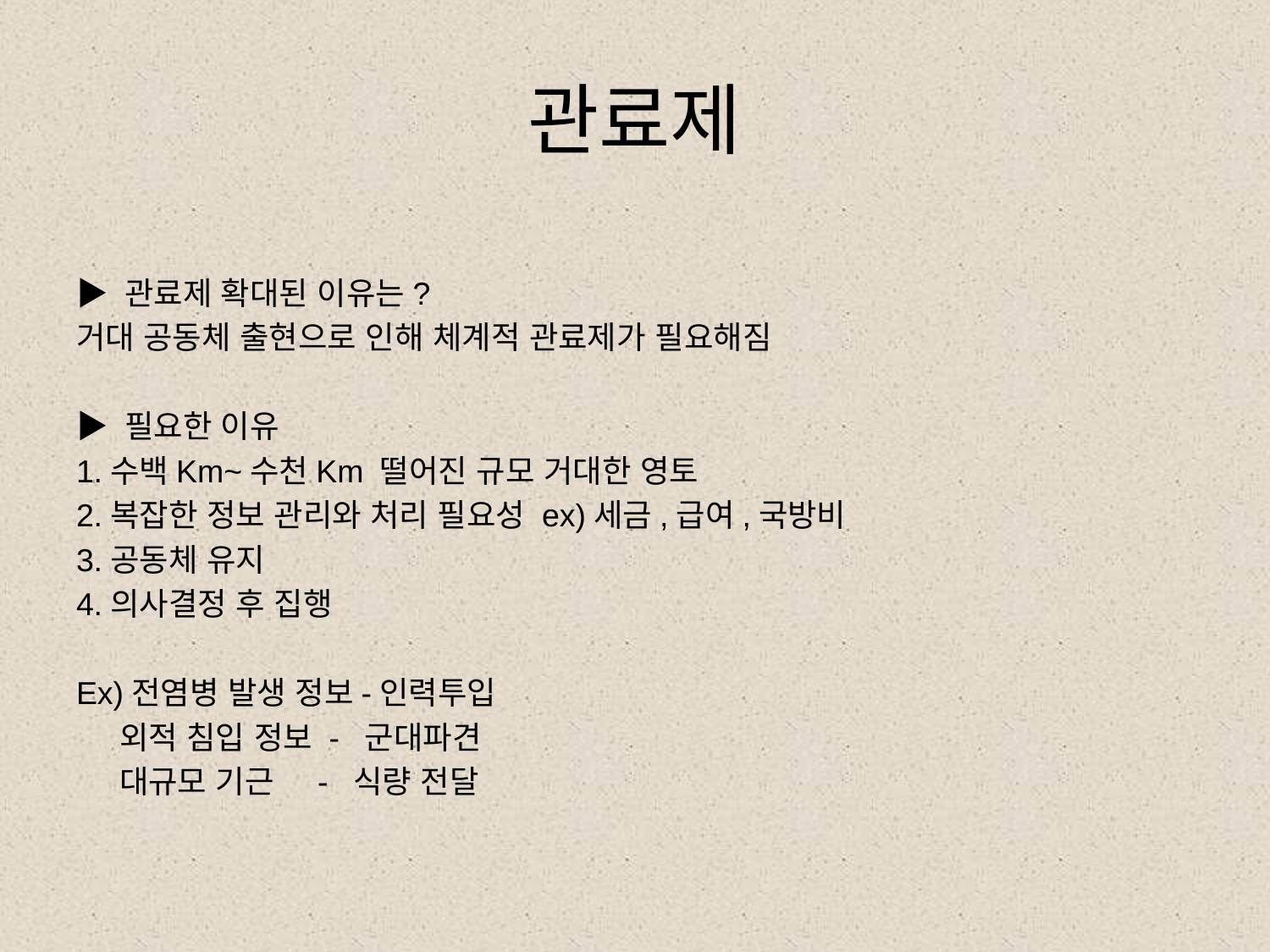

# 관료제

▶ 관료제 확대된 이유는?
거대 공동체 출현으로 인해 체계적 관료제가 필요해짐

▶ 필요한 이유
1.수백Km~수천Km 떨어진 규모 거대한 영토
2.복잡한 정보 관리와 처리 필요성 ex)세금,급여,국방비
3.공동체 유지
4.의사결정 후 집행

Ex)전염병 발생 정보-인력투입
    외적 침입 정보 -  군대파견
    대규모 기근    -  식량 전달